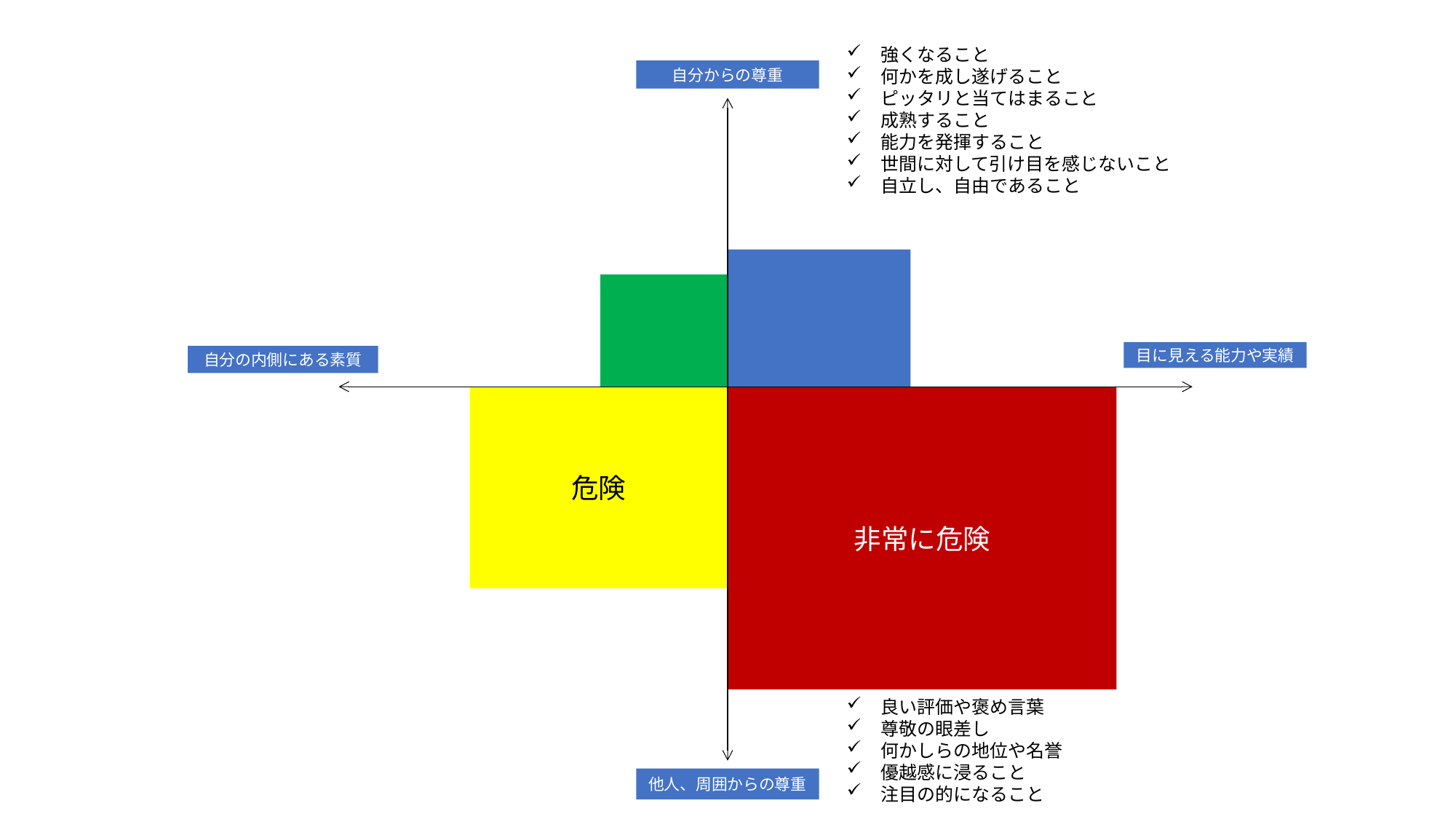

強くなること
何かを成し遂げること
ピッタリと当てはまること
成熟すること
能力を発揮すること
世間に対して引け目を感じないこと
自立し、自由であること
自分からの尊重

目に見える能力や実績
自分の内側にある素質
危険
非常に危険
良い評価や褒め言葉
尊敬の眼差し
何かしらの地位や名誉
優越感に浸ること
注目の的になること
他人、周囲からの尊重